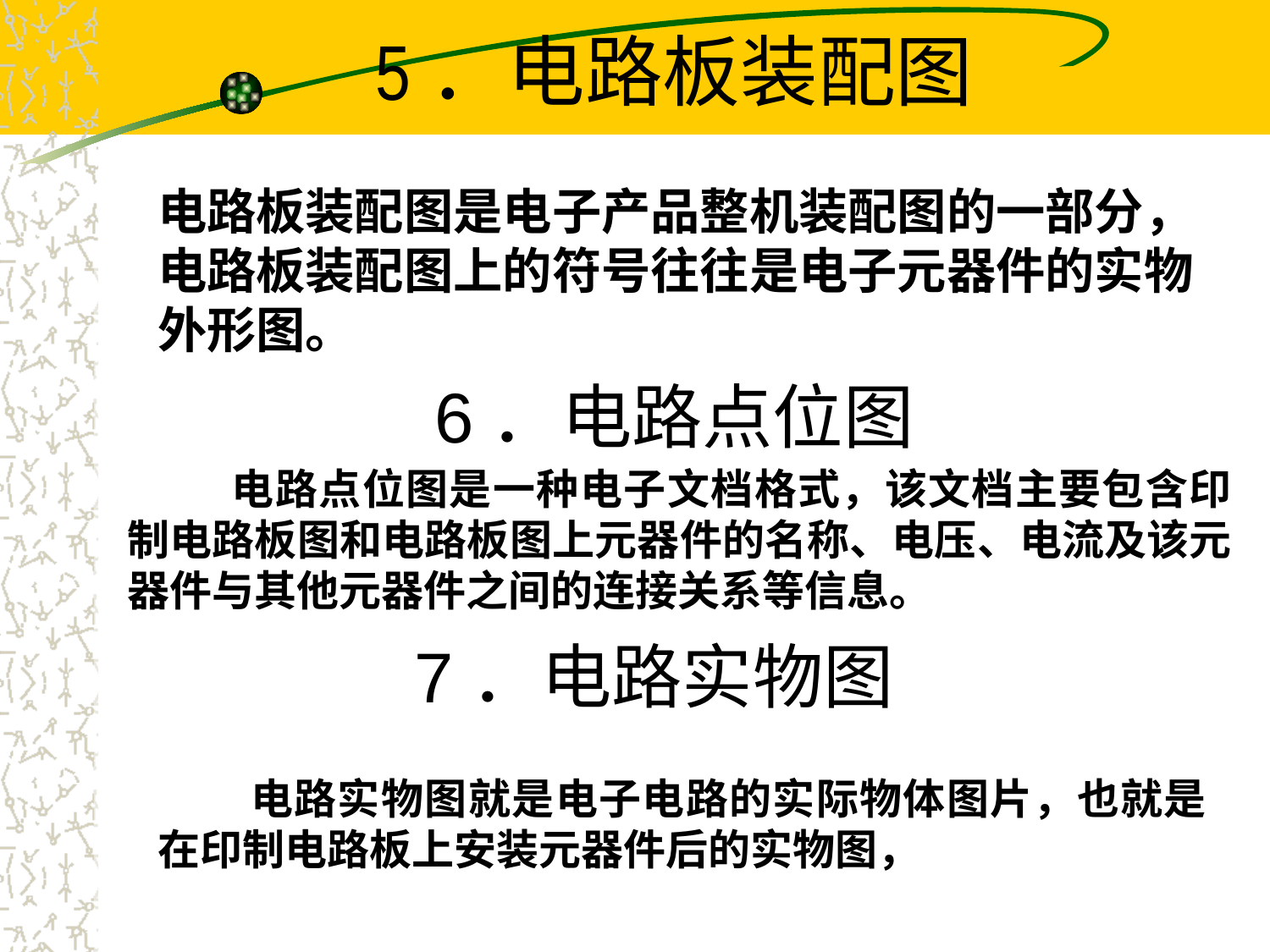

# 5．电路板装配图
电路板装配图是电子产品整机装配图的一部分，电路板装配图上的符号往往是电子元器件的实物外形图。
6．电路点位图
       电路点位图是一种电子文档格式，该文档主要包含印制电路板图和电路板图上元器件的名称、电压、电流及该元器件与其他元器件之间的连接关系等信息。
7．电路实物图
      电路实物图就是电子电路的实际物体图片，也就是在印制电路板上安装元器件后的实物图，